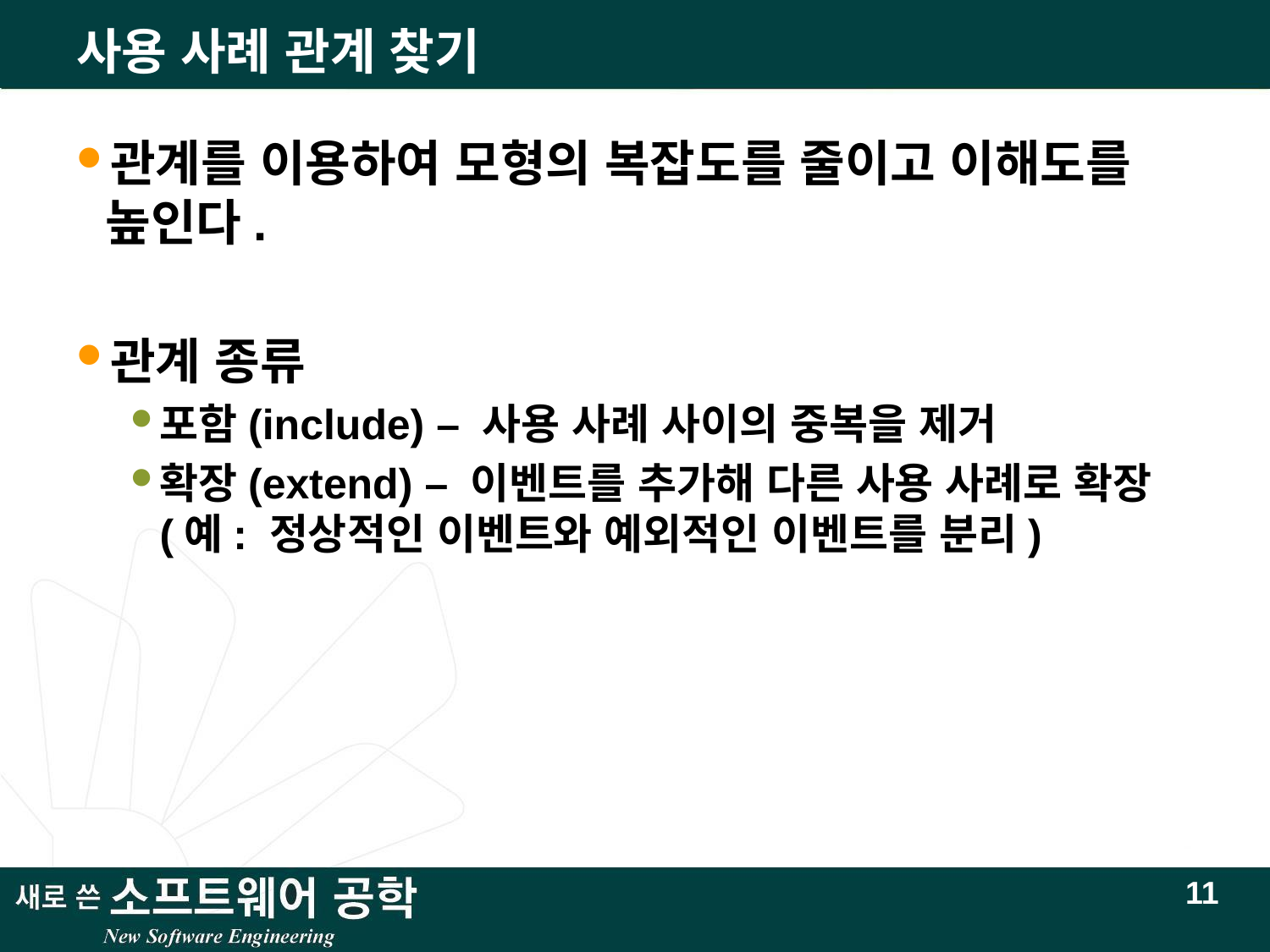

# 사용 사례 관계 찾기
관계를 이용하여 모형의 복잡도를 줄이고 이해도를 높인다.

관계 종류
포함(include) – 사용 사례 사이의 중복을 제거
확장(extend) – 이벤트를 추가해 다른 사용 사례로 확장 (예: 정상적인 이벤트와 예외적인 이벤트를 분리)

11